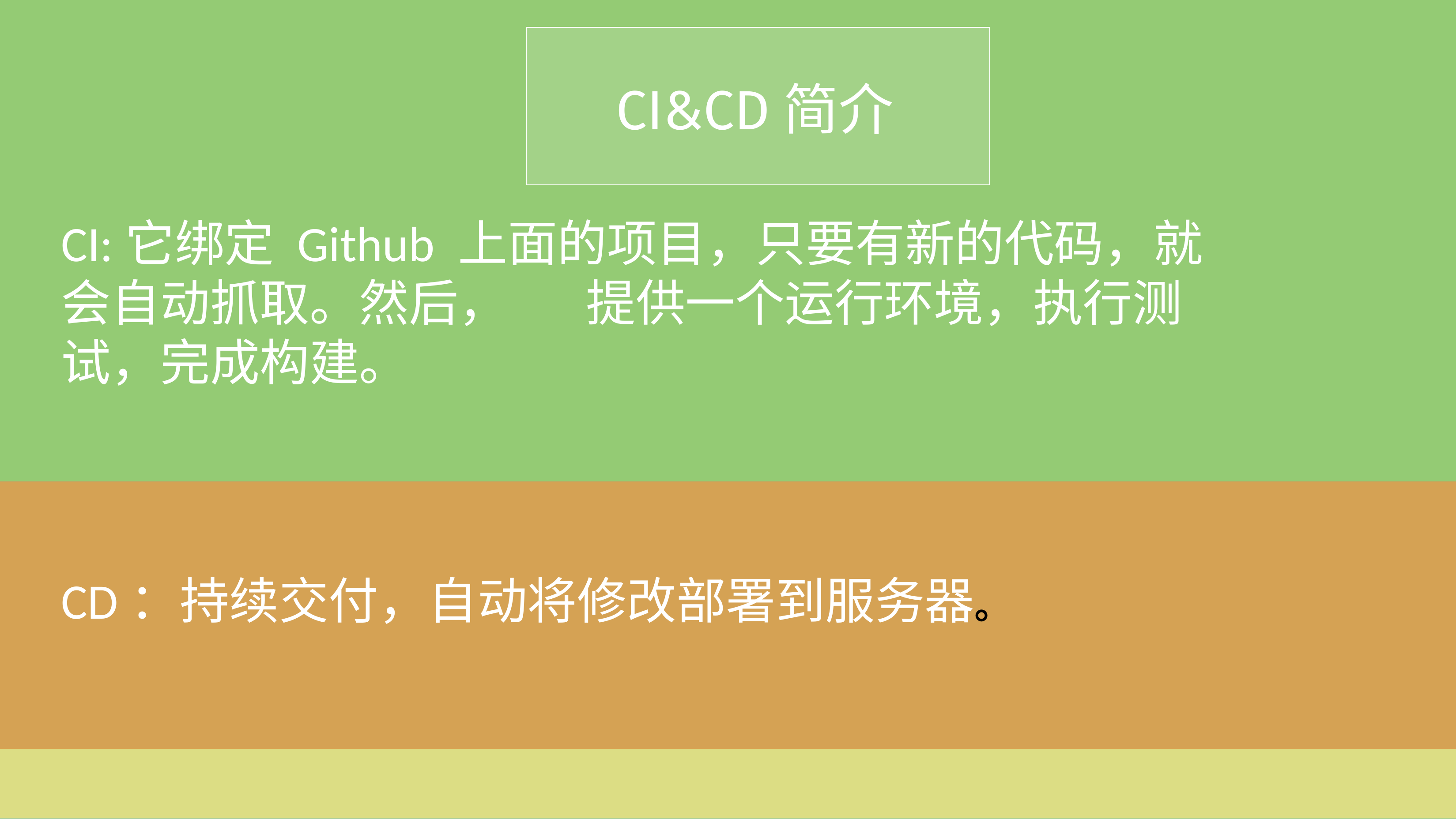

CI&CD简介
CI:它绑定 Github 上面的项目，只要有新的代码，就会自动抓取。然后，       提供一个运行环境，执行测试，完成构建。

CD：持续交付，自动将修改部署到服务器。